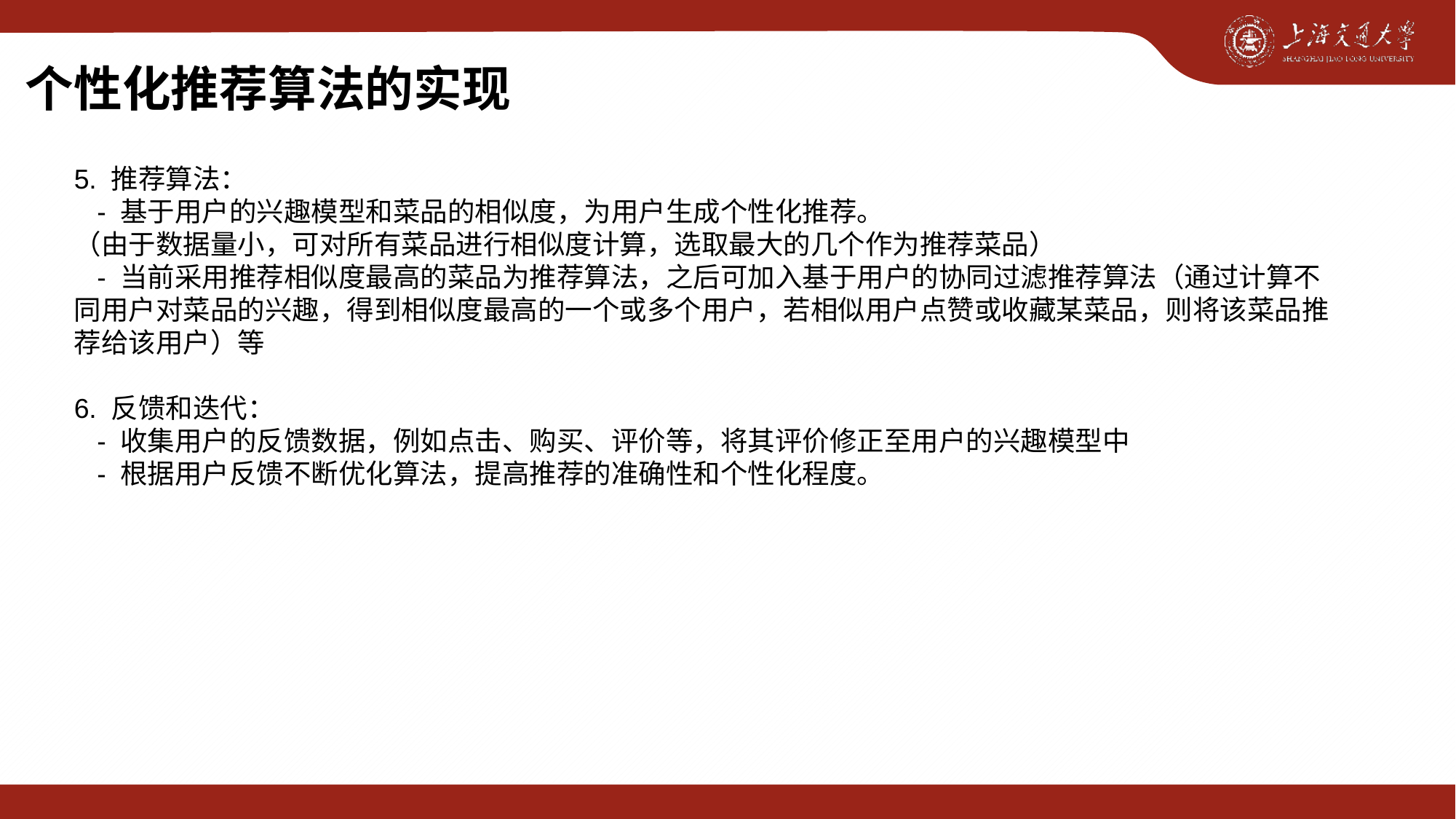

个性化推荐算法的实现
5. 推荐算法：
   - 基于用户的兴趣模型和菜品的相似度，为用户生成个性化推荐。
（由于数据量小，可对所有菜品进行相似度计算，选取最大的几个作为推荐菜品）
   - 当前采用推荐相似度最高的菜品为推荐算法，之后可加入基于用户的协同过滤推荐算法（通过计算不同用户对菜品的兴趣，得到相似度最高的一个或多个用户，若相似用户点赞或收藏某菜品，则将该菜品推荐给该用户）等

6. 反馈和迭代：
   - 收集用户的反馈数据，例如点击、购买、评价等，将其评价修正至用户的兴趣模型中
   - 根据用户反馈不断优化算法，提高推荐的准确性和个性化程度。